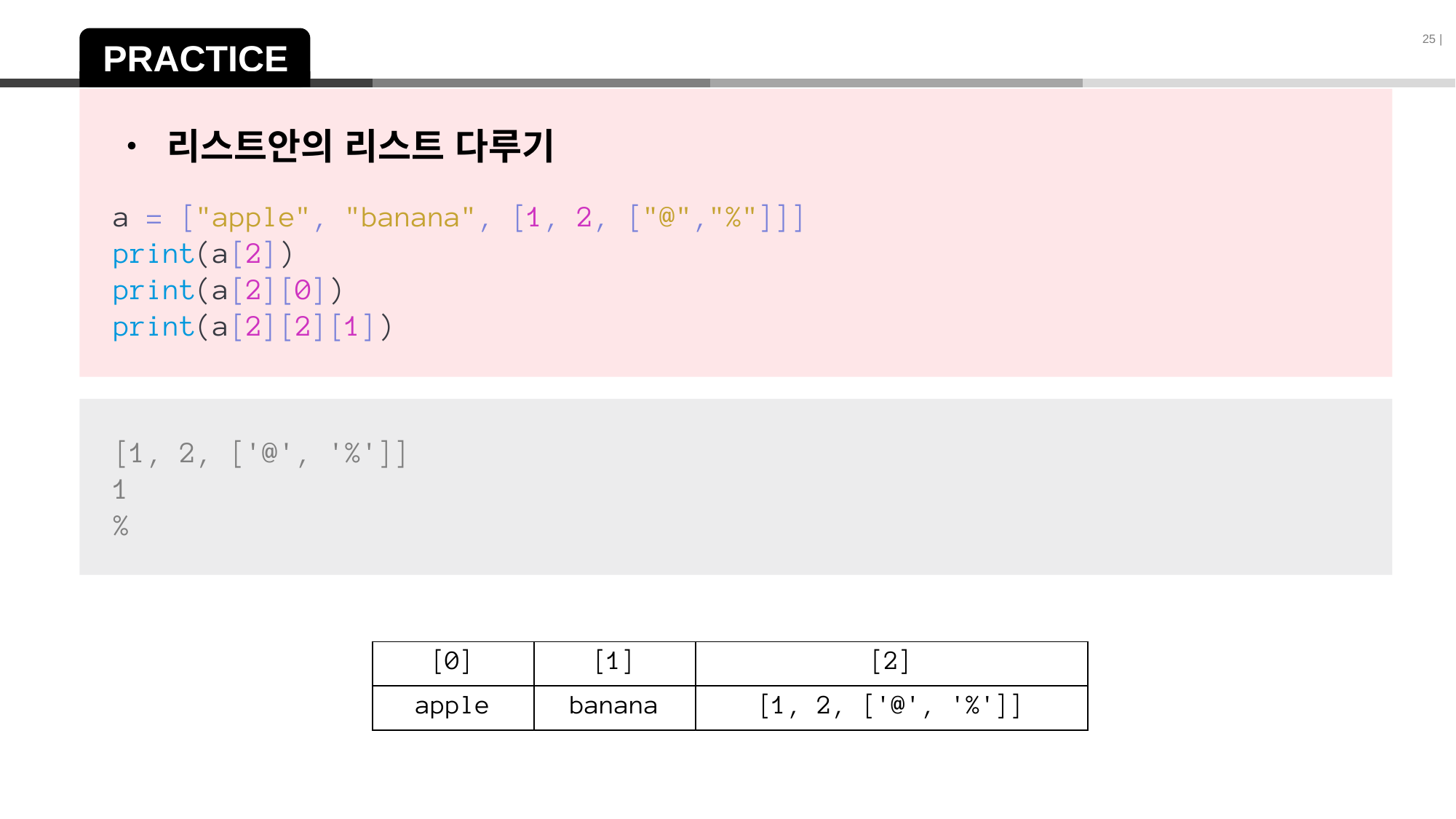

25 |

PRACTICE

• 리스트안의 리스트 다루기

a = ["apple", "banana", [1, 2, ["@","%"]]]
print(a[2])
print(a[2][0])
print(a[2][2][1])
[1, 2, ['@', '%']]
1
%
| [0] | [1] | [2] |
| --- | --- | --- |
| apple | banana | [1, 2, ['@', '%']] |